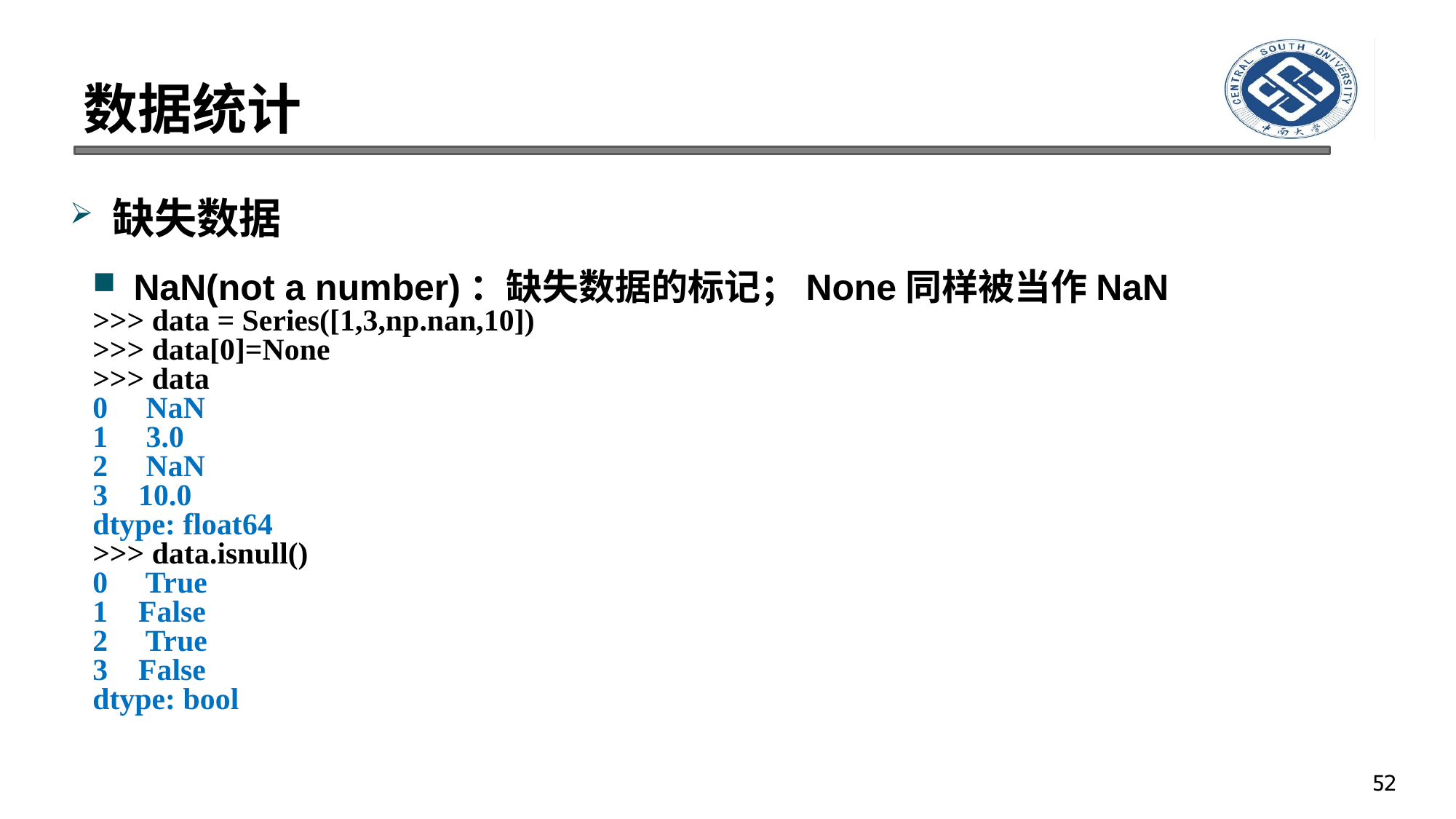

# 数据统计
缺失数据
NaN(not a number)：缺失数据的标记；None同样被当作NaN
>>> data = Series([1,3,np.nan,10])
>>> data[0]=None
>>> data
0     NaN
1     3.0
2     NaN
3    10.0
dtype: float64
>>> data.isnull()
0     True
1    False
2     True
3    False
dtype: bool
52